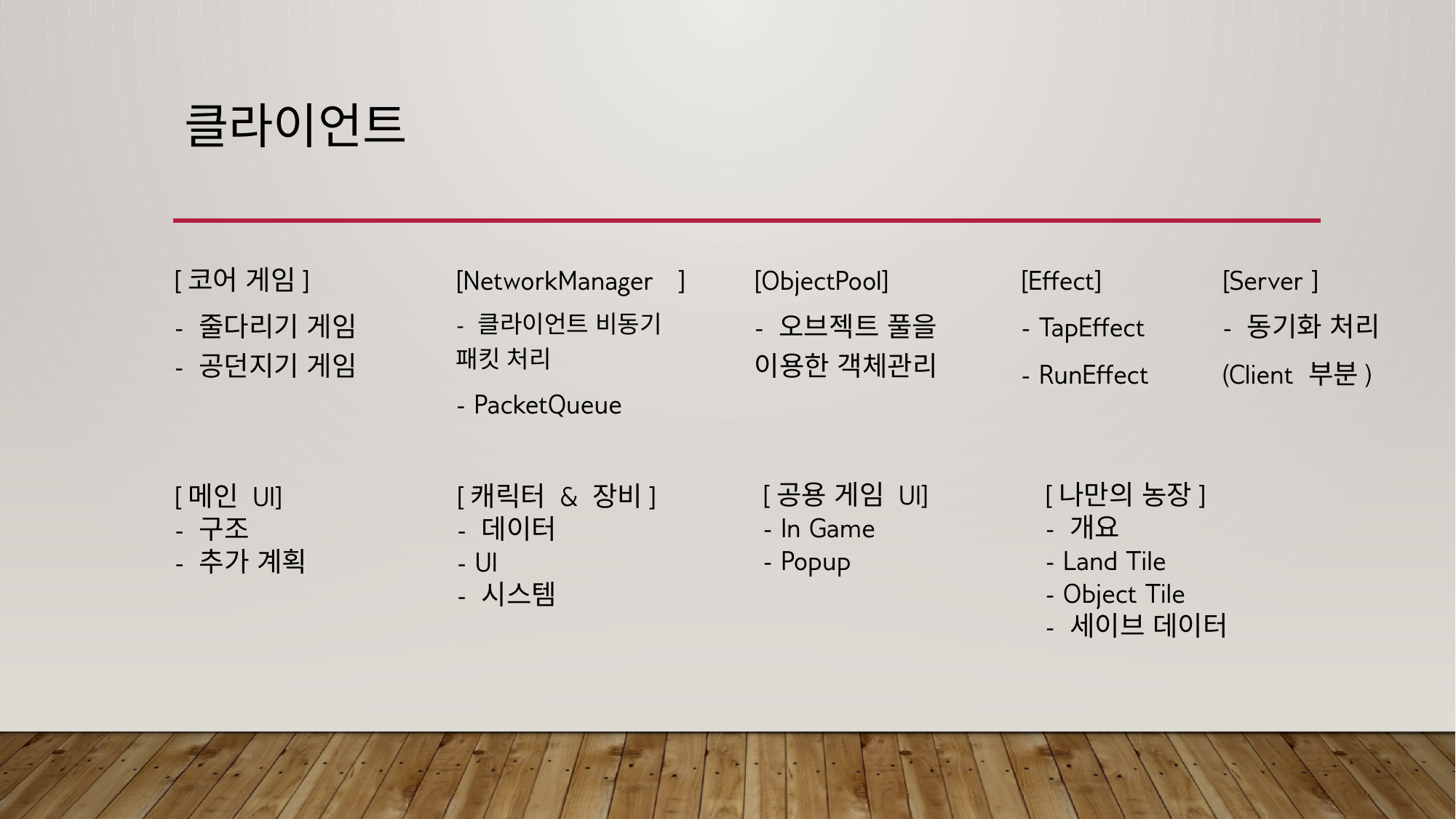

# 클라이언트

[NetworkManager   ]
- 클라이언트 비동기
패킷 처리
- PacketQueue
[Server ]
- 동기화 처리
(Client 부분)
[코어 게임]
- 줄다리기 게임- 공던지기 게임
[Effect]
- TapEffect
- RunEffect
[ObjectPool]
- 오브젝트 풀을 이용한 객체관리
[공용 게임 UI]
- In Game
- Popup
[나만의 농장]
- 개요
- Land Tile
- Object Tile
- 세이브 데이터
[메인 UI]
- 구조
- 추가 계획
[캐릭터 & 장비]
- 데이터
- UI
- 시스템